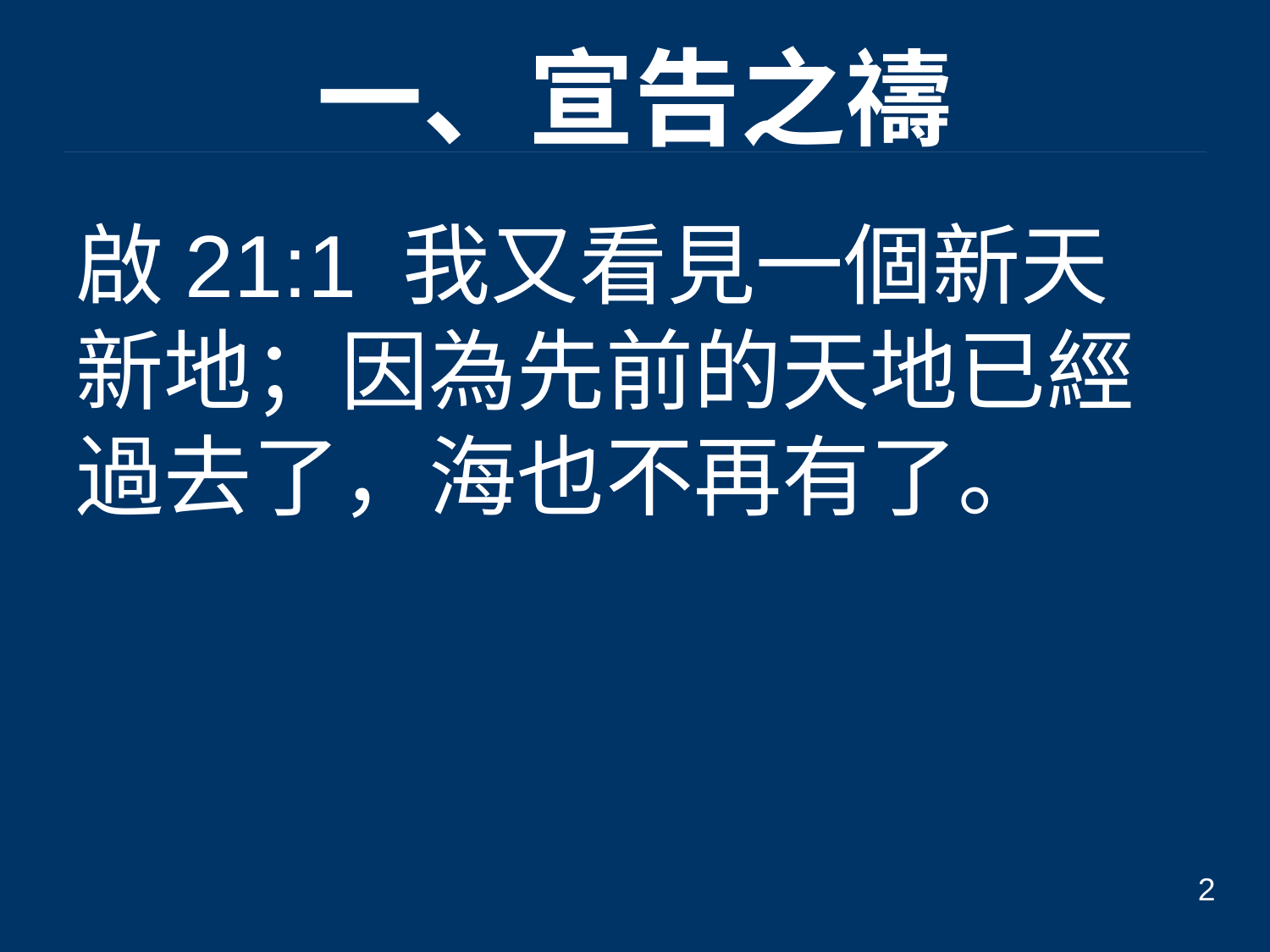

一、宣告之禱

啟21:1 我又看見一個新天新地；因為先前的天地已經過去了，海也不再有了。
2